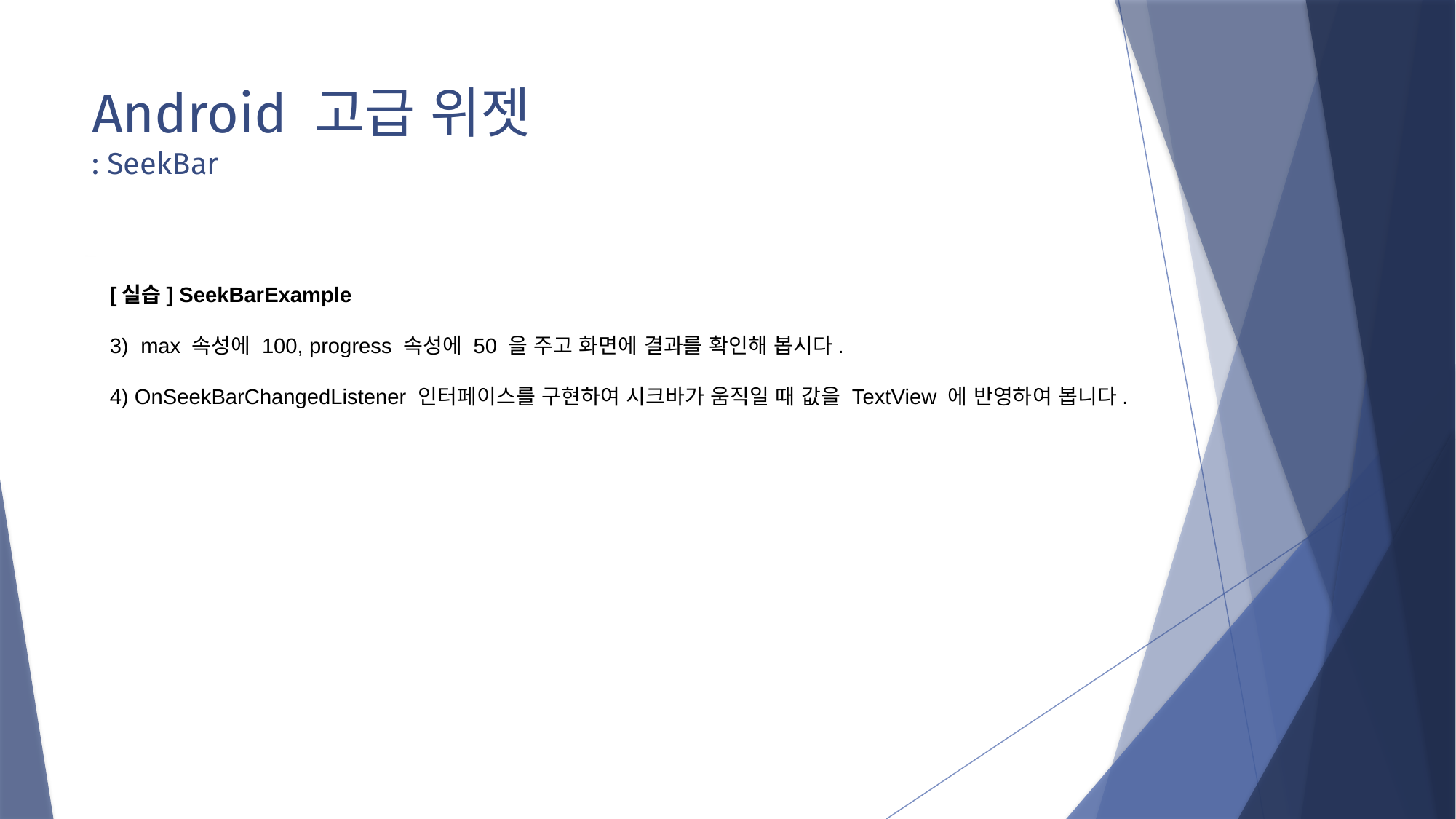

# Android 고급 위젯 : SeekBar

   [실습] SeekBarExample

   3)  max 속성에 100, progress 속성에 50 을 주고 화면에 결과를 확인해 봅시다.

   4) OnSeekBarChangedListener 인터페이스를 구현하여 시크바가 움직일 때 값을 TextView 에 반영하여 봅니다.